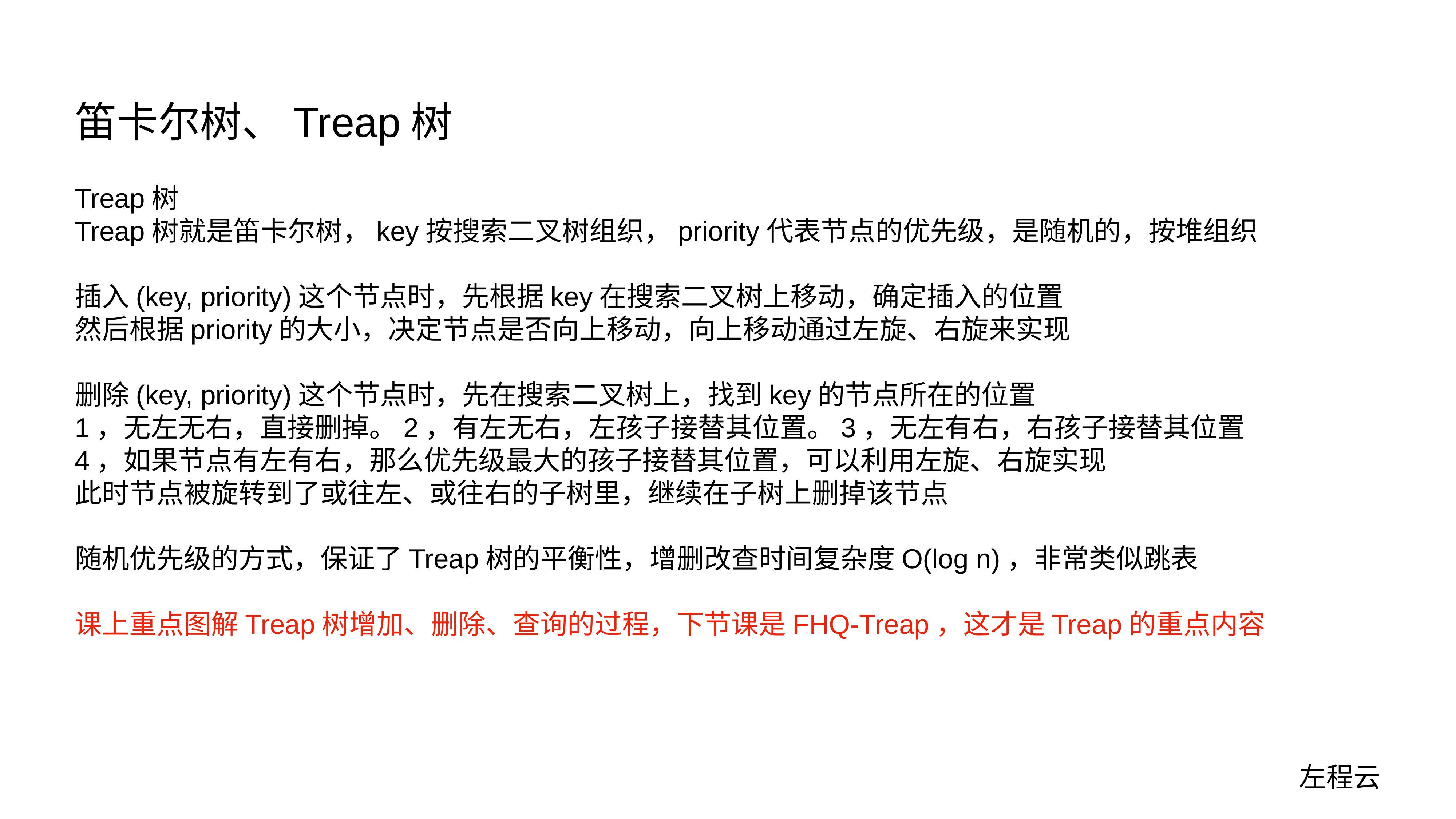

# 笛卡尔树、Treap树
Treap树
Treap树就是笛卡尔树，key按搜索二叉树组织，priority代表节点的优先级，是随机的，按堆组织

插入(key, priority)这个节点时，先根据key在搜索二叉树上移动，确定插入的位置
然后根据priority的大小，决定节点是否向上移动，向上移动通过左旋、右旋来实现

删除(key, priority)这个节点时，先在搜索二叉树上，找到key的节点所在的位置
1，无左无右，直接删掉。2，有左无右，左孩子接替其位置。3，无左有右，右孩子接替其位置
4，如果节点有左有右，那么优先级最大的孩子接替其位置，可以利用左旋、右旋实现
此时节点被旋转到了或往左、或往右的子树里，继续在子树上删掉该节点

随机优先级的方式，保证了Treap树的平衡性，增删改查时间复杂度O(log n)，非常类似跳表

课上重点图解Treap树增加、删除、查询的过程，下节课是FHQ-Treap，这才是Treap的重点内容
左程云